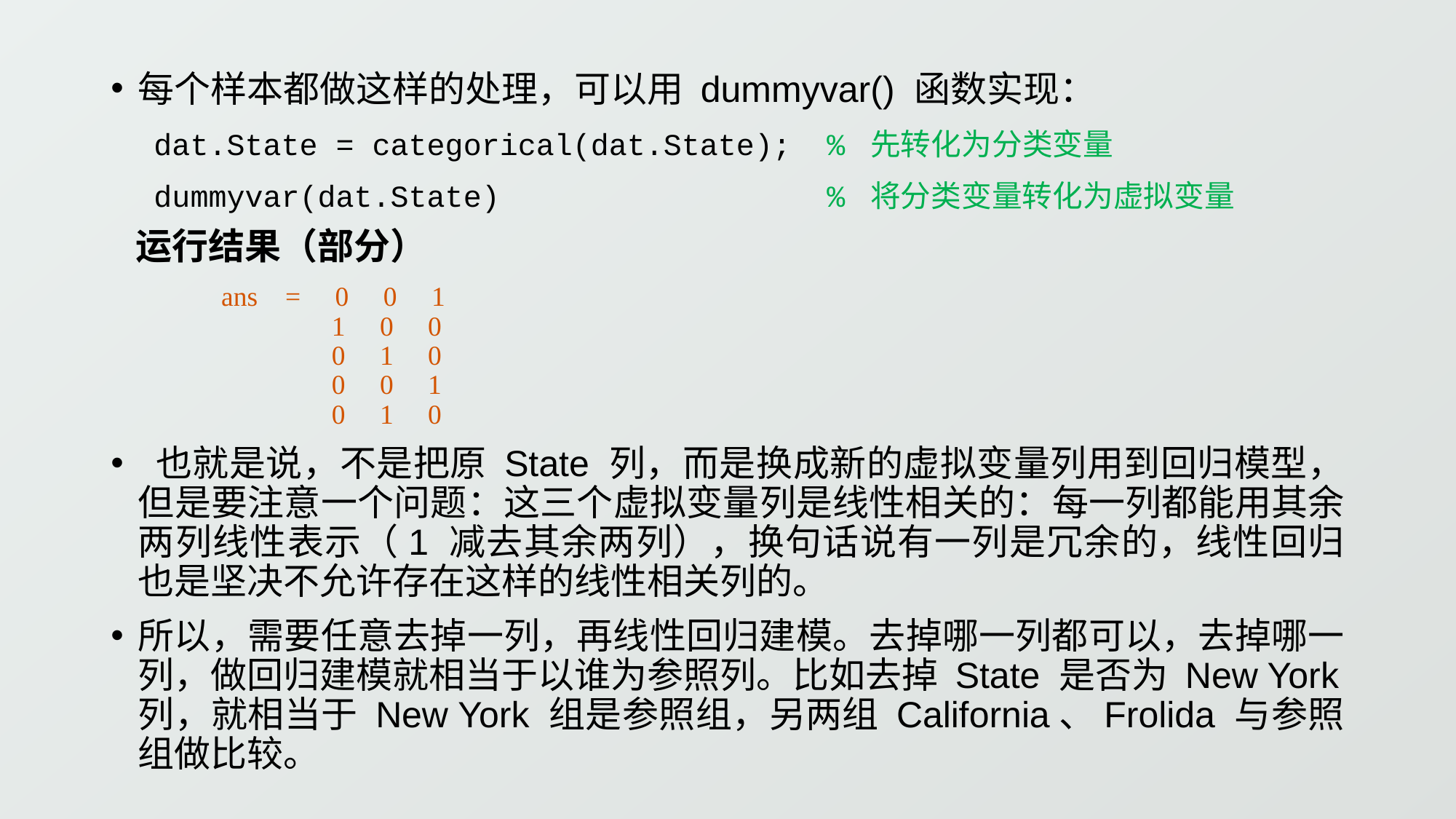

每个样本都做这样的处理，可以用 dummyvar() 函数实现：
dat.State = categorical(dat.State);  % 先转化为分类变量
dummyvar(dat.State)                  % 将分类变量转化为虚拟变量
  运行结果（部分）
                ans    =     0     0     1
                                1     0     0
                                0     1     0
                                0     0     1
                                0     1     0
 也就是说，不是把原 State 列，而是换成新的虚拟变量列用到回归模型，但是要注意一个问题：这三个虚拟变量列是线性相关的：每一列都能用其余两列线性表示（1 减去其余两列），换句话说有一列是冗余的，线性回归也是坚决不允许存在这样的线性相关列的。
所以，需要任意去掉一列，再线性回归建模。去掉哪一列都可以，去掉哪一列，做回归建模就相当于以谁为参照列。比如去掉 State 是否为 New York列，就相当于 New York 组是参照组，另两组 California、Frolida 与参照组做比较。